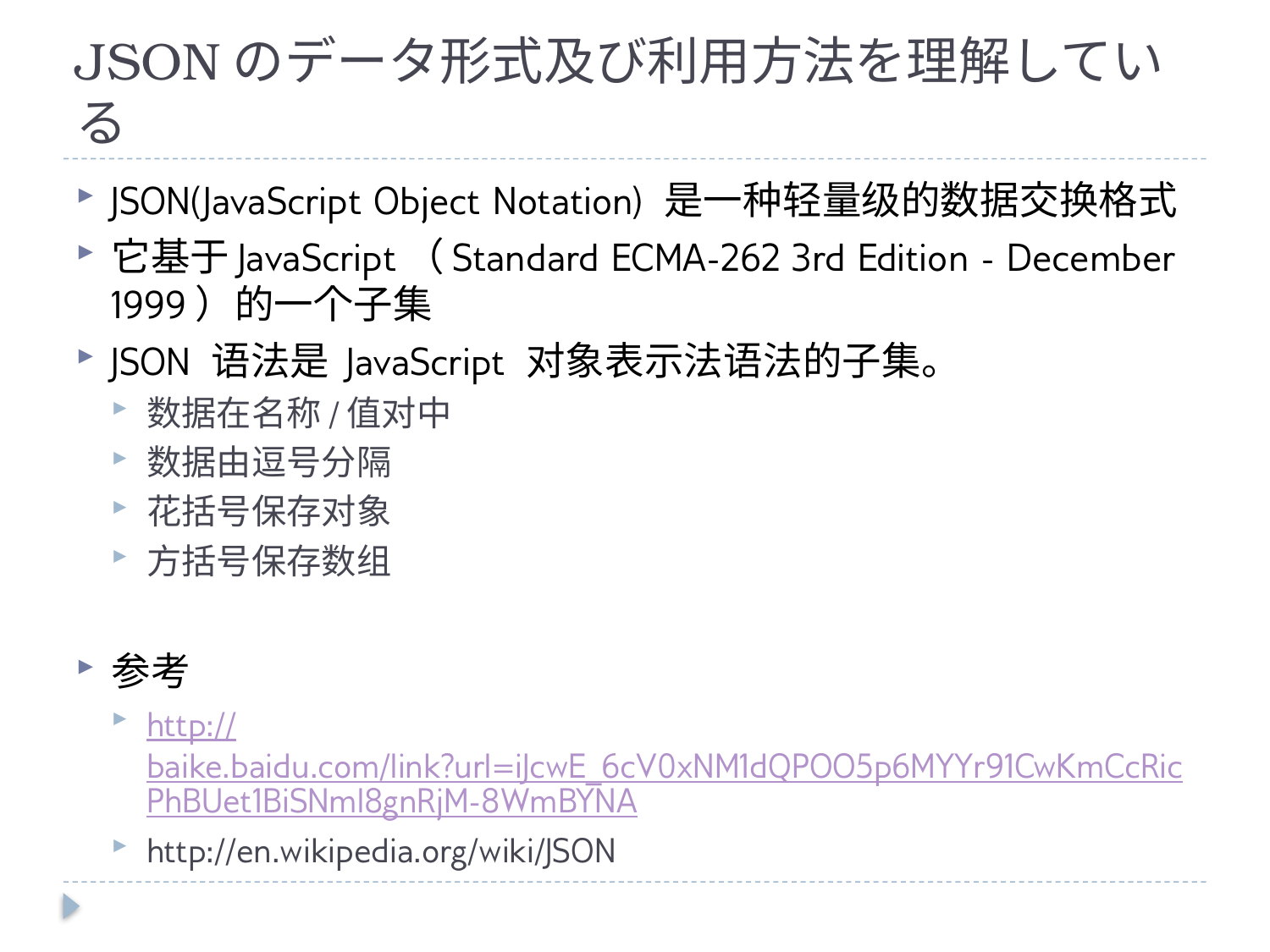

# JSONのデータ形式及び利用方法を理解している
JSON(JavaScript Object Notation) 是一种轻量级的数据交换格式
它基于JavaScript（Standard ECMA-262 3rd Edition - December 1999）的一个子集
JSON 语法是 JavaScript 对象表示法语法的子集。
数据在名称/值对中
数据由逗号分隔
花括号保存对象
方括号保存数组

参考
http://baike.baidu.com/link?url=iJcwE_6cV0xNM1dQPOO5p6MYYr91CwKmCcRicPhBUet1BiSNml8gnRjM-8WmBYNA
http://en.wikipedia.org/wiki/JSON